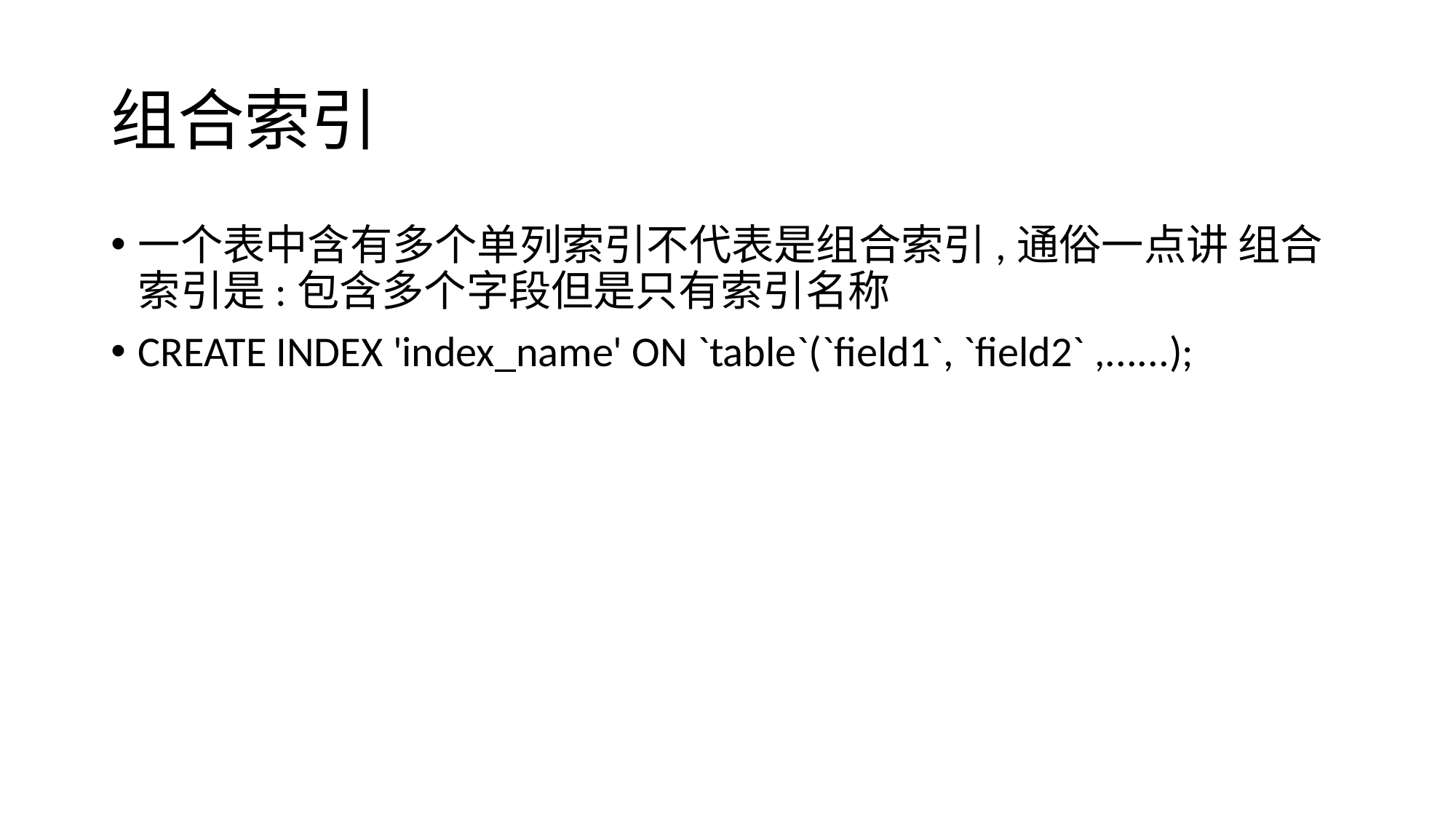

# 组合索引
一个表中含有多个单列索引不代表是组合索引,通俗一点讲 组合索引是:包含多个字段但是只有索引名称
CREATE INDEX 'index_name' ON `table`(`field1`, `field2` ,......);